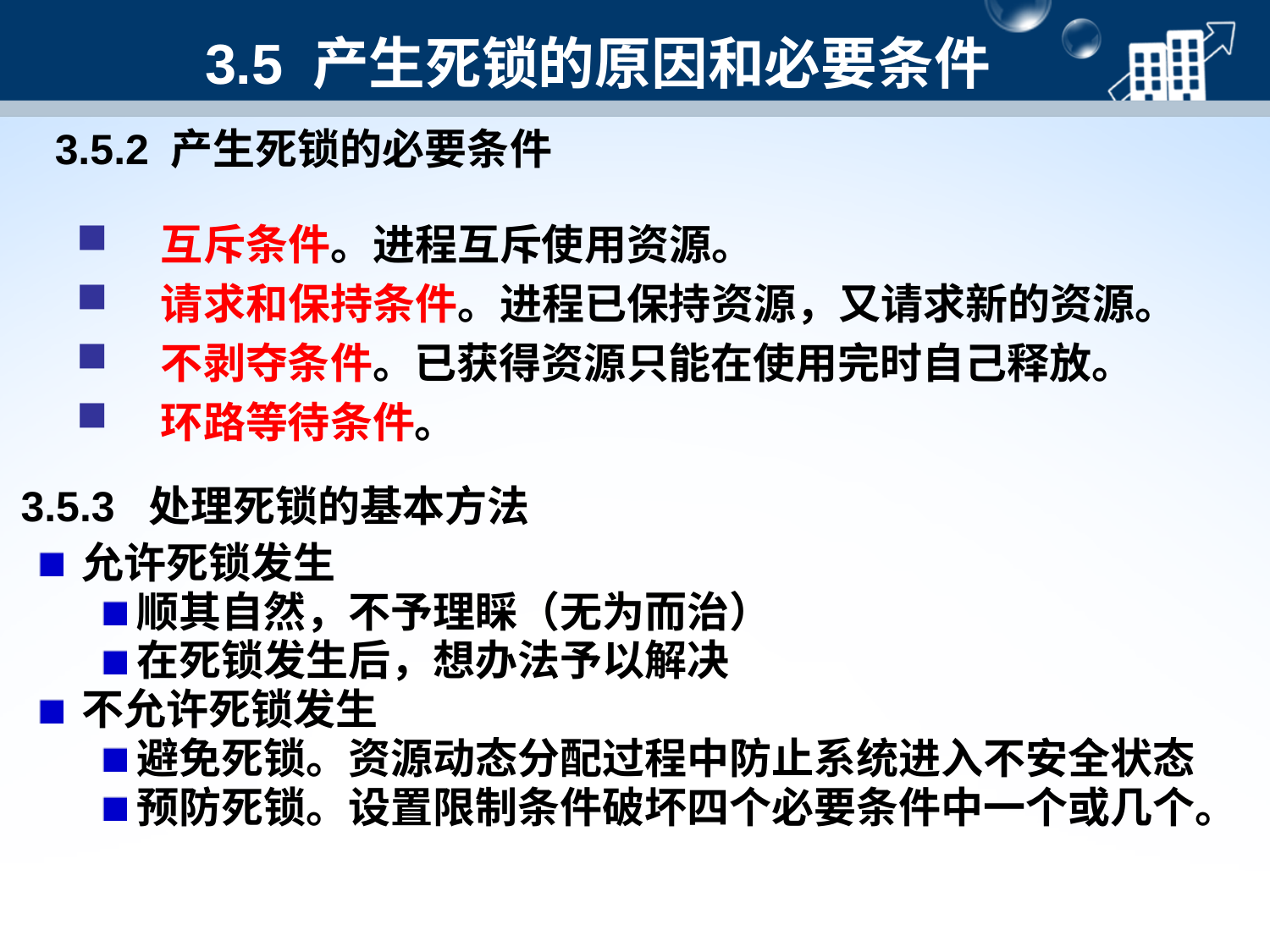

3.5 产生死锁的原因和必要条件
3.5.2 产生死锁的必要条件
互斥条件。进程互斥使用资源。
请求和保持条件。进程已保持资源，又请求新的资源。
不剥夺条件。已获得资源只能在使用完时自己释放。
环路等待条件。
3.5.3  处理死锁的基本方法
允许死锁发生
顺其自然，不予理睬（无为而治）
在死锁发生后，想办法予以解决
不允许死锁发生
避免死锁。资源动态分配过程中防止系统进入不安全状态
预防死锁。设置限制条件破坏四个必要条件中一个或几个。